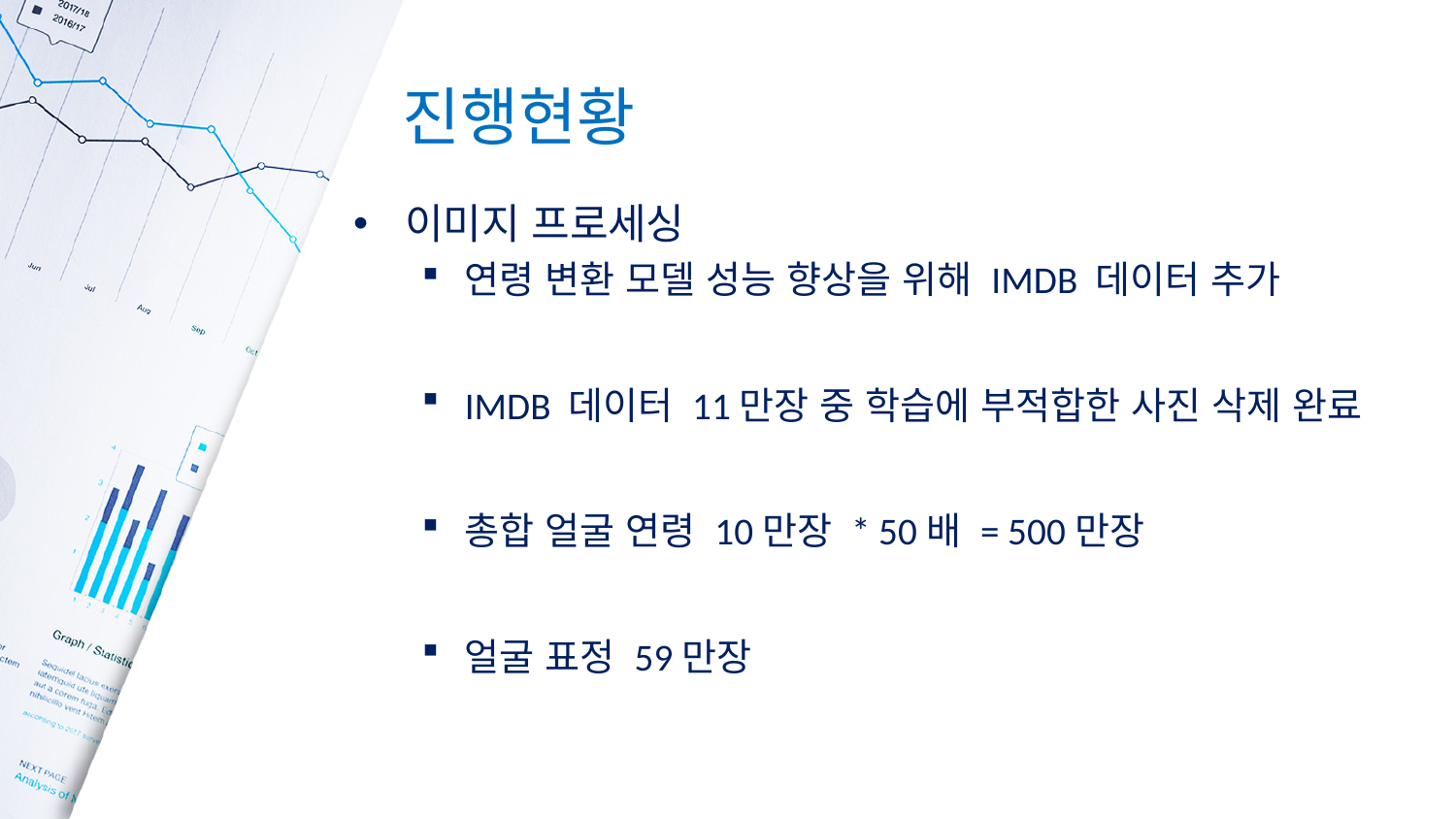

# 진행현황
이미지 프로세싱
연령 변환 모델 성능 향상을 위해 IMDB 데이터 추가

IMDB 데이터 11만장 중 학습에 부적합한 사진 삭제 완료

총합 얼굴 연령 10만장 * 50배 = 500만장

얼굴 표정 59만장